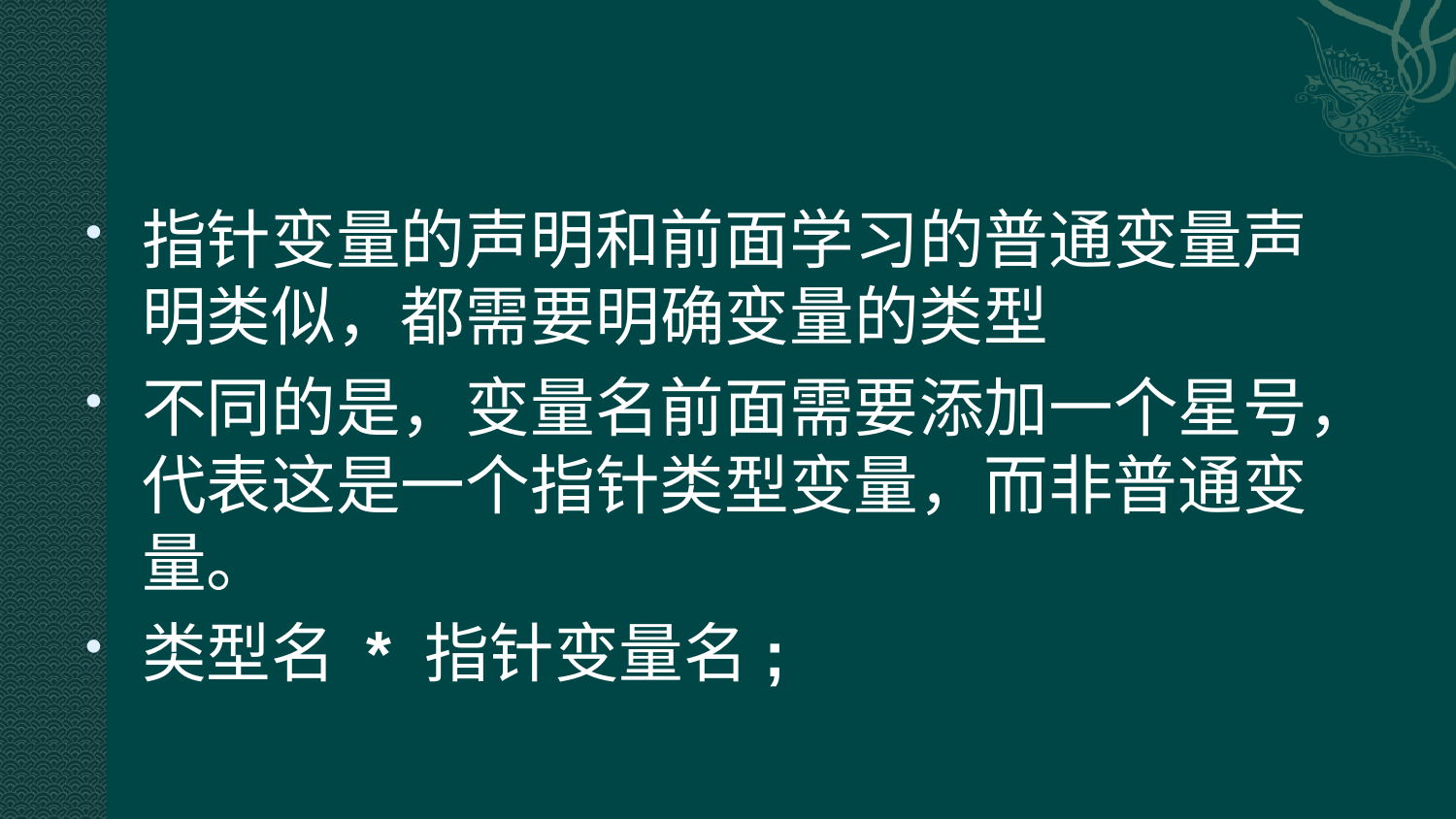

#
指针变量的声明和前面学习的普通变量声明类似，都需要明确变量的类型
不同的是，变量名前面需要添加一个星号，代表这是一个指针类型变量，而非普通变量。
类型名 * 指针变量名;